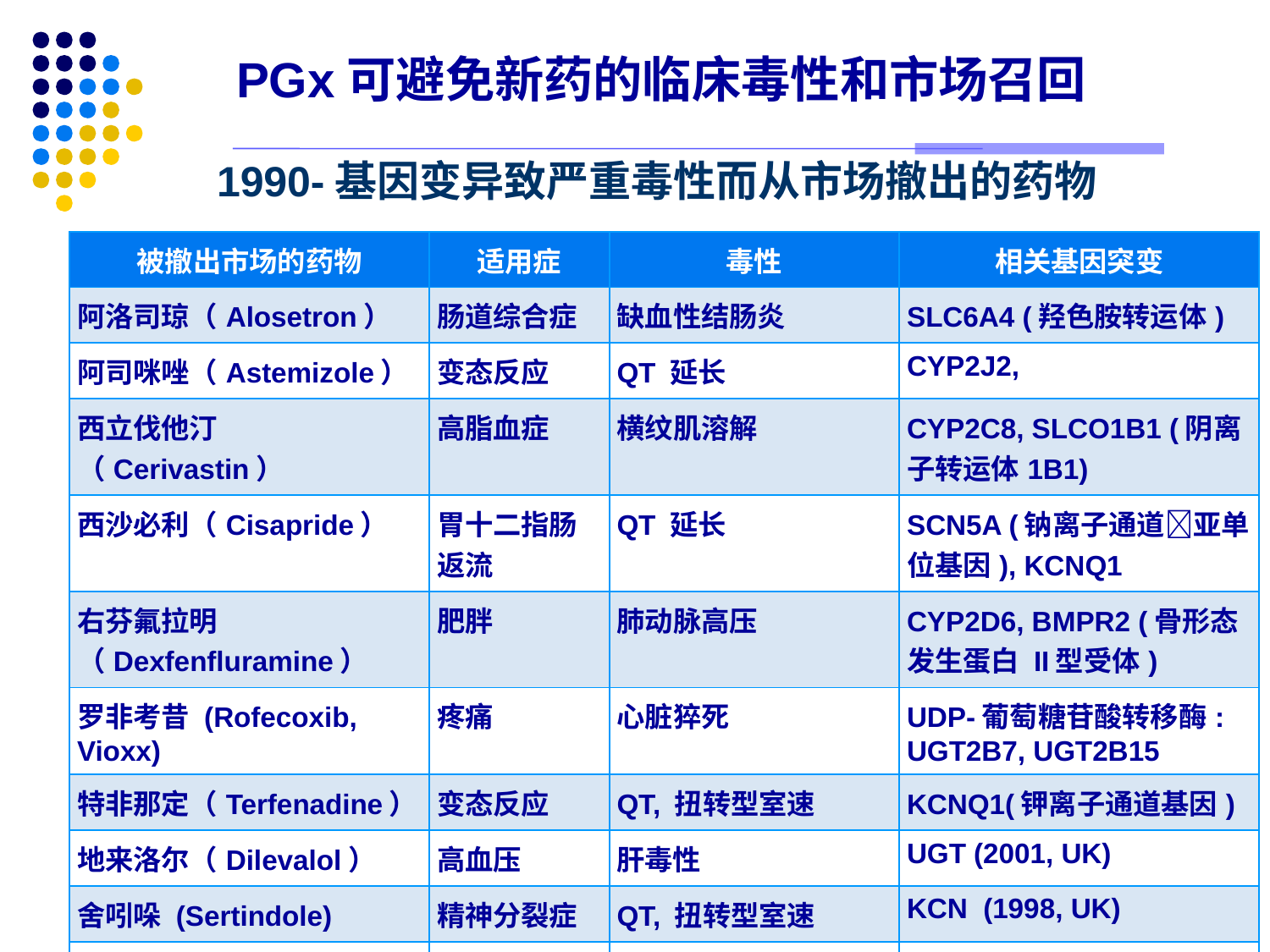

PGx可避免新药的临床毒性和市场召回
1990-基因变异致严重毒性而从市场撤出的药物
| 被撤出市场的药物 | 适用症 | 毒性 | 相关基因突变 |
| --- | --- | --- | --- |
| 阿洛司琼（Alosetron） | 肠道综合症 | 缺血性结肠炎 | SLC6A4 (羟色胺转运体) |
| 阿司咪唑（Astemizole） | 变态反应 | QT 延长 | CYP2J2, |
| 西立伐他汀（Cerivastin） | 高脂血症 | 横纹肌溶解 | CYP2C8, SLCO1B1 (阴离子转运体1B1) |
| 西沙必利（Cisapride） | 胃十二指肠返流 | QT 延长 | SCN5A (钠离子通道α亚单位基因), KCNQ1 |
| 右芬氟拉明（Dexfenfluramine） | 肥胖 | 肺动脉高压 | CYP2D6, BMPR2 (骨形态发生蛋白 II型受体) |
| 罗非考昔 (Rofecoxib, Vioxx) | 疼痛 | 心脏猝死 | UDP-葡萄糖苷酸转移酶: UGT2B7, UGT2B15 |
| 特非那定（Terfenadine） | 变态反应 | QT, 扭转型室速 | KCNQ1(钾离子通道基因) |
| 地来洛尔（Dilevalol） | 高血压 | 肝毒性 | UGT (2001, UK) |
| 舍吲哚 (Sertindole) | 精神分裂症 | QT, 扭转型室速 | KCN (1998, UK) |
| 特罗地林（Terodiline） | 尿失禁 | 扭转型室性心动过速 | CYP2C19 (1991, UK) |